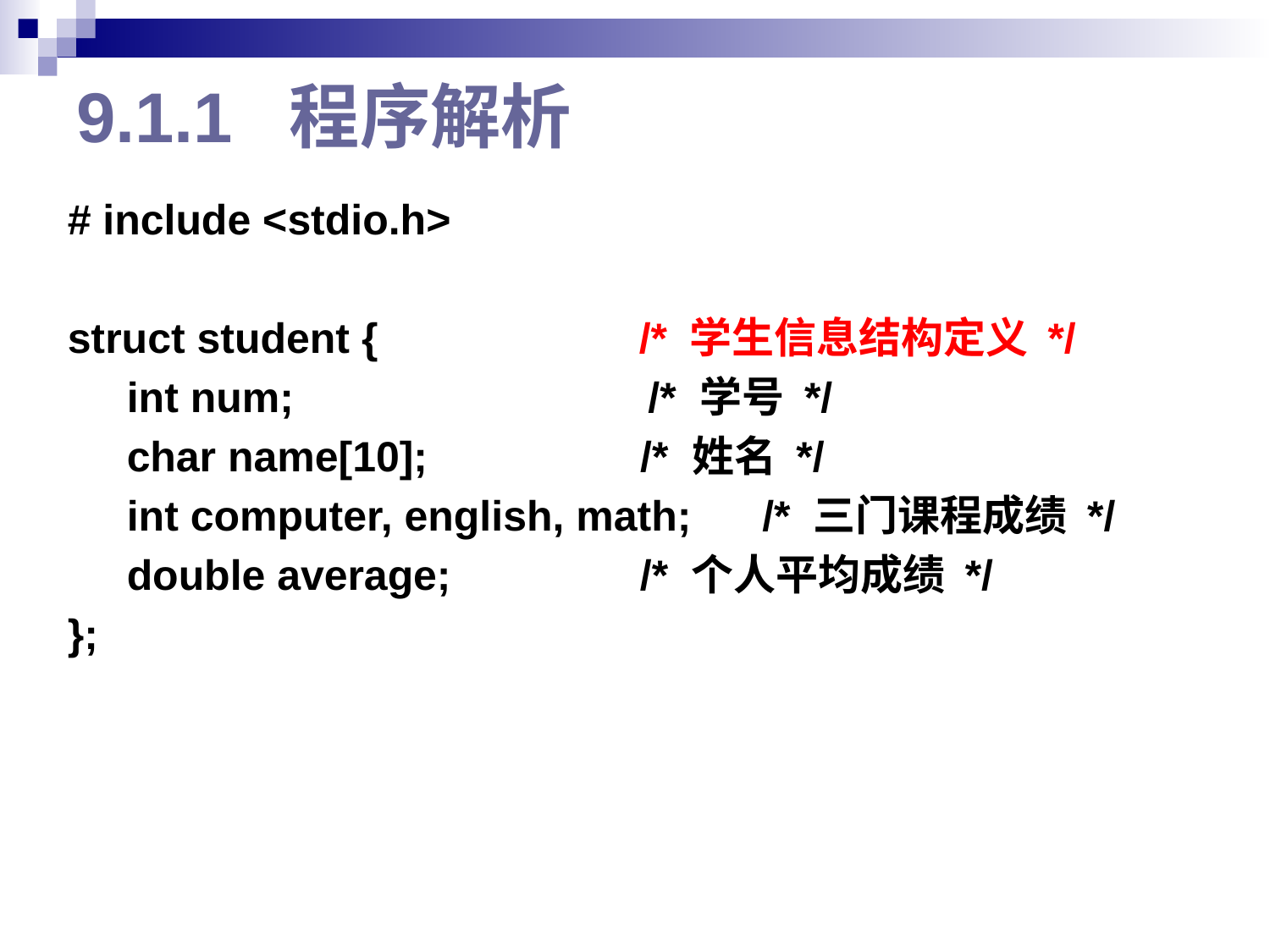

# 9.1.1  程序解析
# include <stdio.h>

struct student {                      /* 学生信息结构定义 */
     int num;                              /* 学号 */
     char name[10];                  /* 姓名 */
     int computer, english, math;      /* 三门课程成绩 */
     double average;                /* 个人平均成绩 */
};